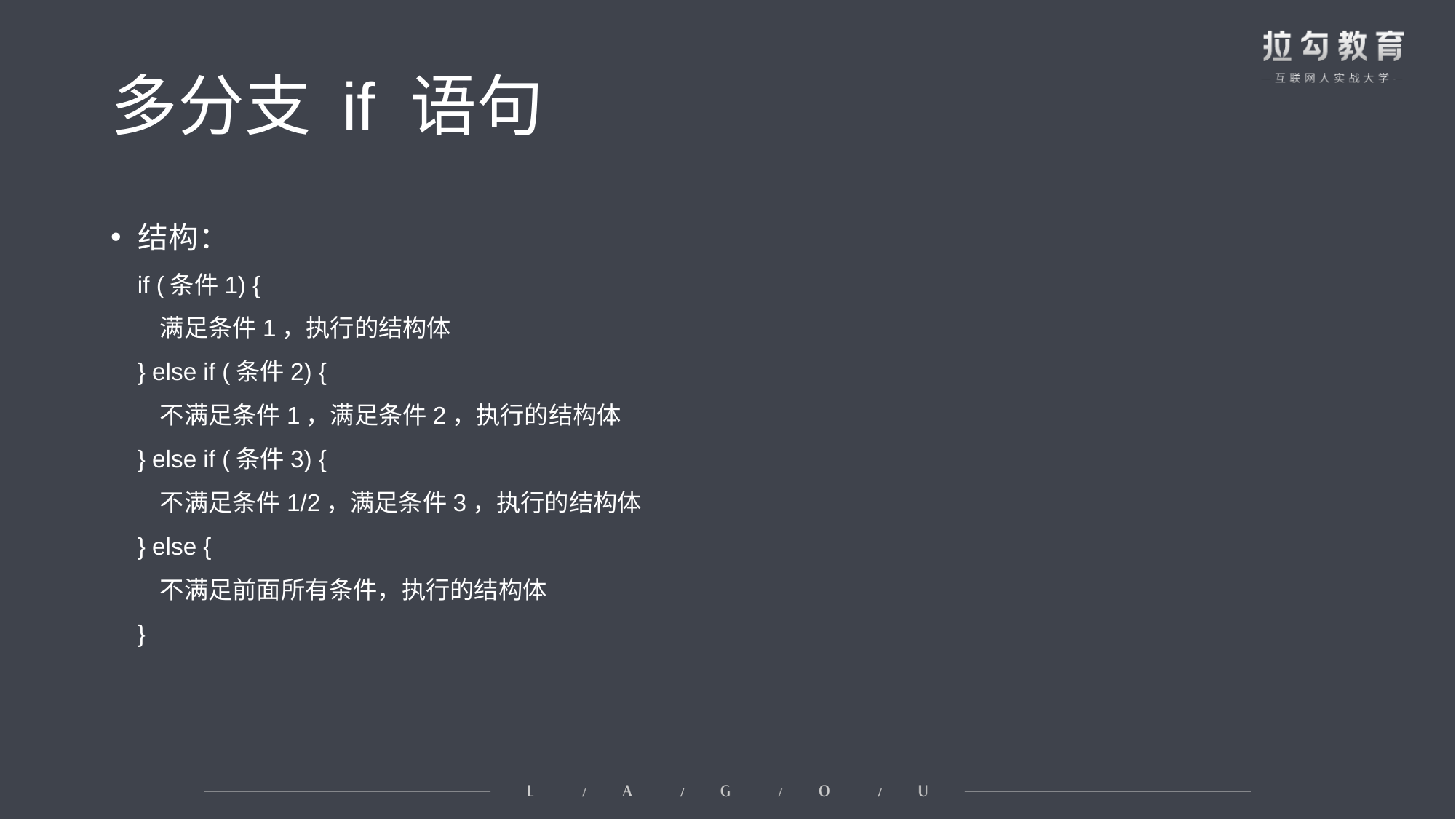

# 多分支 if 语句
结构：
    if (条件1) {
        满足条件1，执行的结构体
    } else if (条件2) {
        不满足条件1，满足条件2，执行的结构体
    } else if (条件3) {
        不满足条件1/2，满足条件3，执行的结构体
    } else {
        不满足前面所有条件，执行的结构体
    }